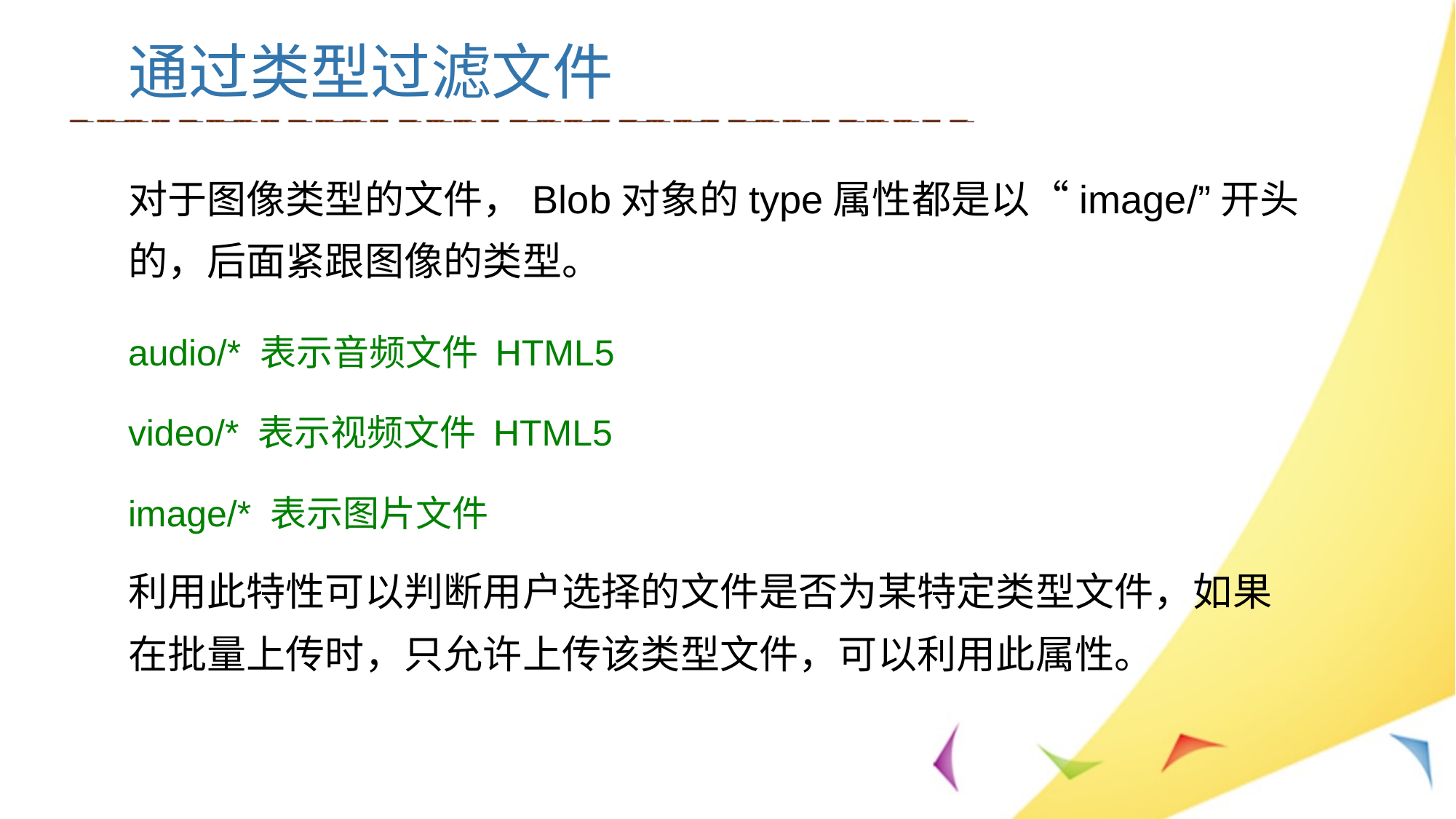

通过类型过滤文件
对于图像类型的文件，Blob对象的type属性都是以“image/”开头的，后面紧跟图像的类型。
audio/* 表示音频文件 HTML5
video/* 表示视频文件 HTML5
image/* 表示图片文件
利用此特性可以判断用户选择的文件是否为某特定类型文件，如果在批量上传时，只允许上传该类型文件，可以利用此属性。